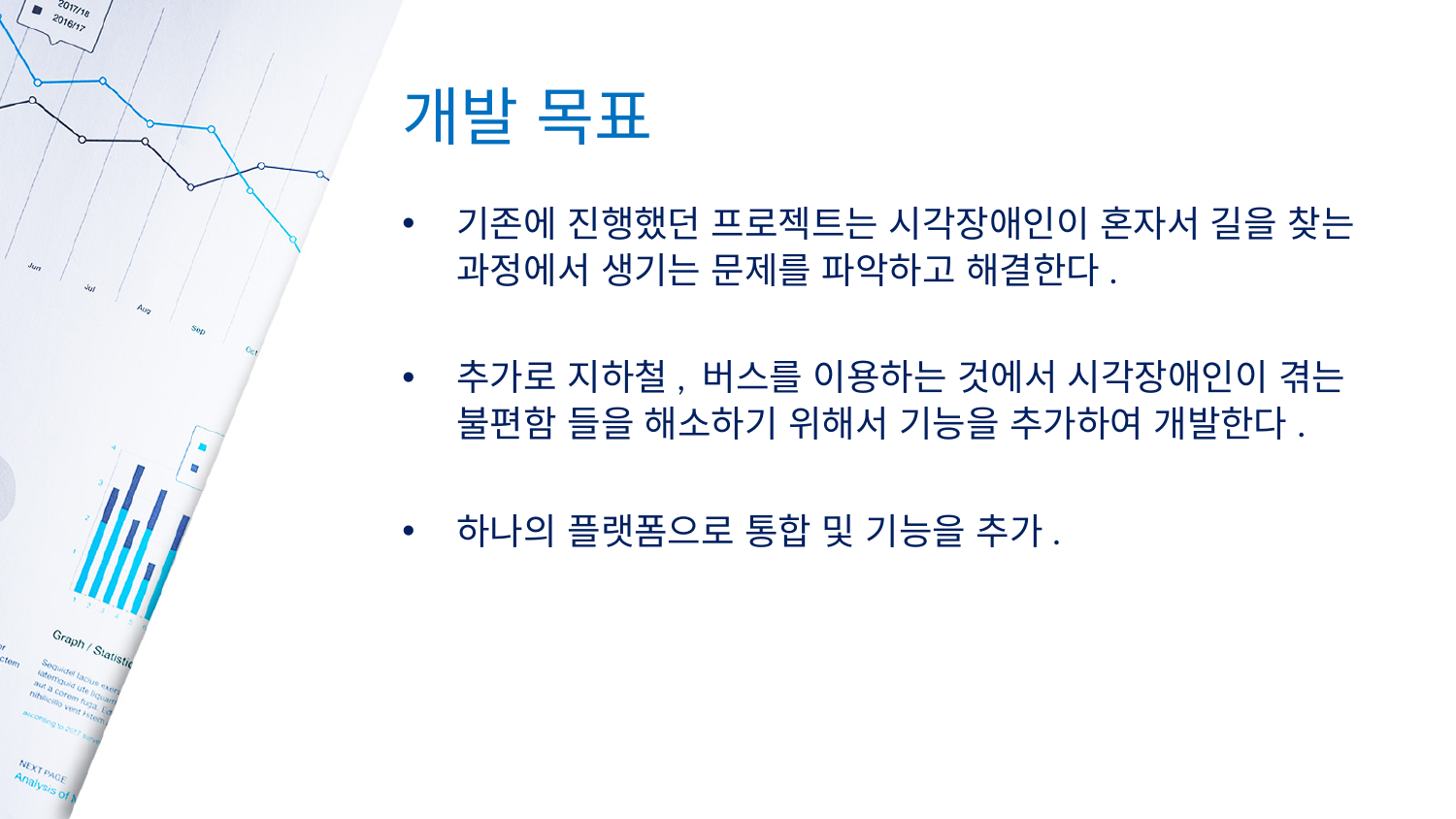

# 개발 목표
기존에 진행했던 프로젝트는 시각장애인이 혼자서 길을 찾는 과정에서 생기는 문제를 파악하고 해결한다.

추가로 지하철, 버스를 이용하는 것에서 시각장애인이 겪는 불편함 들을 해소하기 위해서 기능을 추가하여 개발한다.

하나의 플랫폼으로 통합 및 기능을 추가.